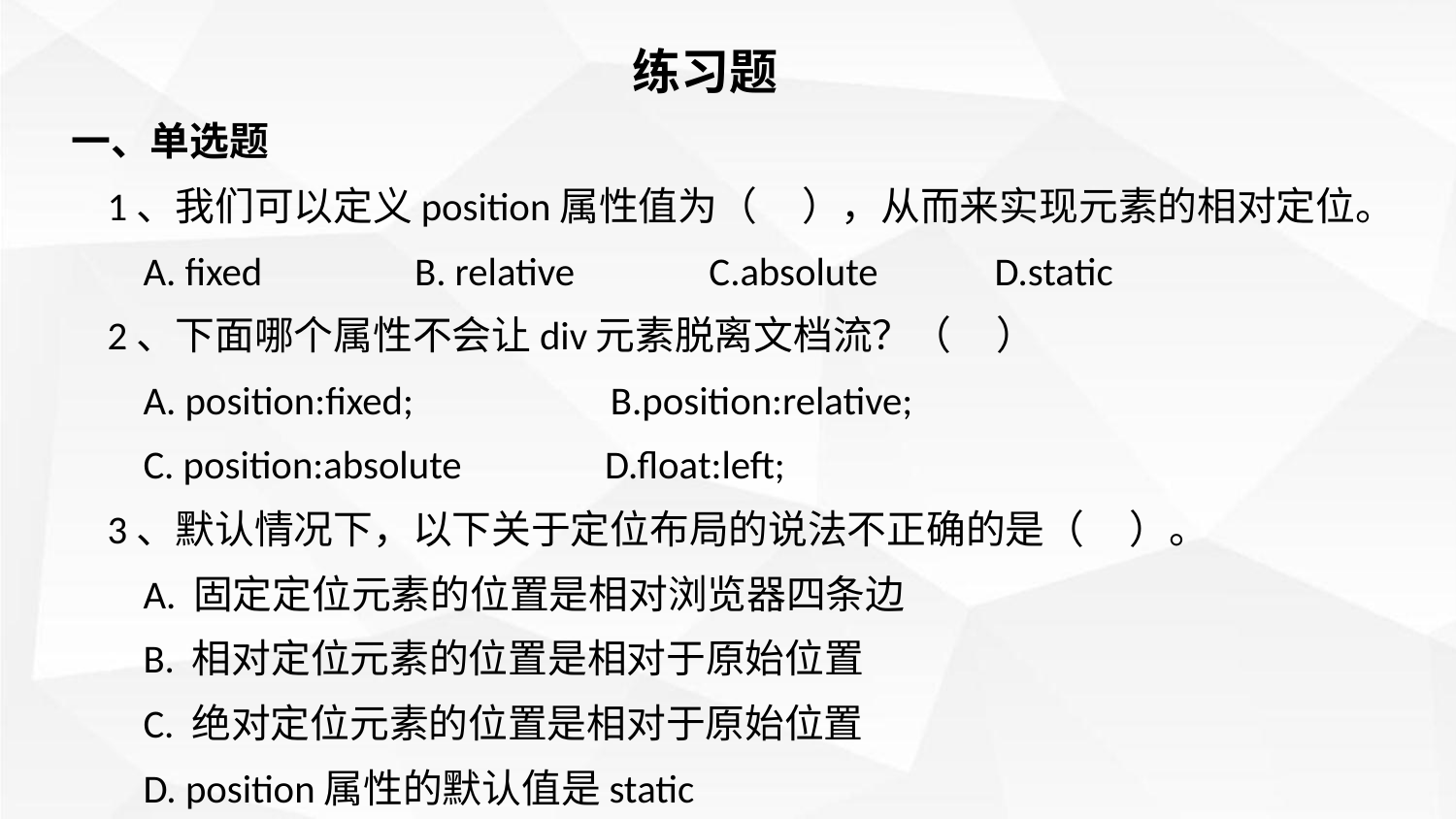

练习题
一、单选题
    1、我们可以定义position属性值为（     ），从而来实现元素的相对定位。
        A. fixed                 B. relative               C.absolute             D.static
    2、下面哪个属性不会让div元素脱离文档流？（     ）
        A. position:fixed;                      B.position:relative;
        C. position:absolute                D.float:left;
    3、默认情况下，以下关于定位布局的说法不正确的是（     ）。
        A. 固定定位元素的位置是相对浏览器四条边
        B. 相对定位元素的位置是相对于原始位置
        C. 绝对定位元素的位置是相对于原始位置
        D. position属性的默认值是static